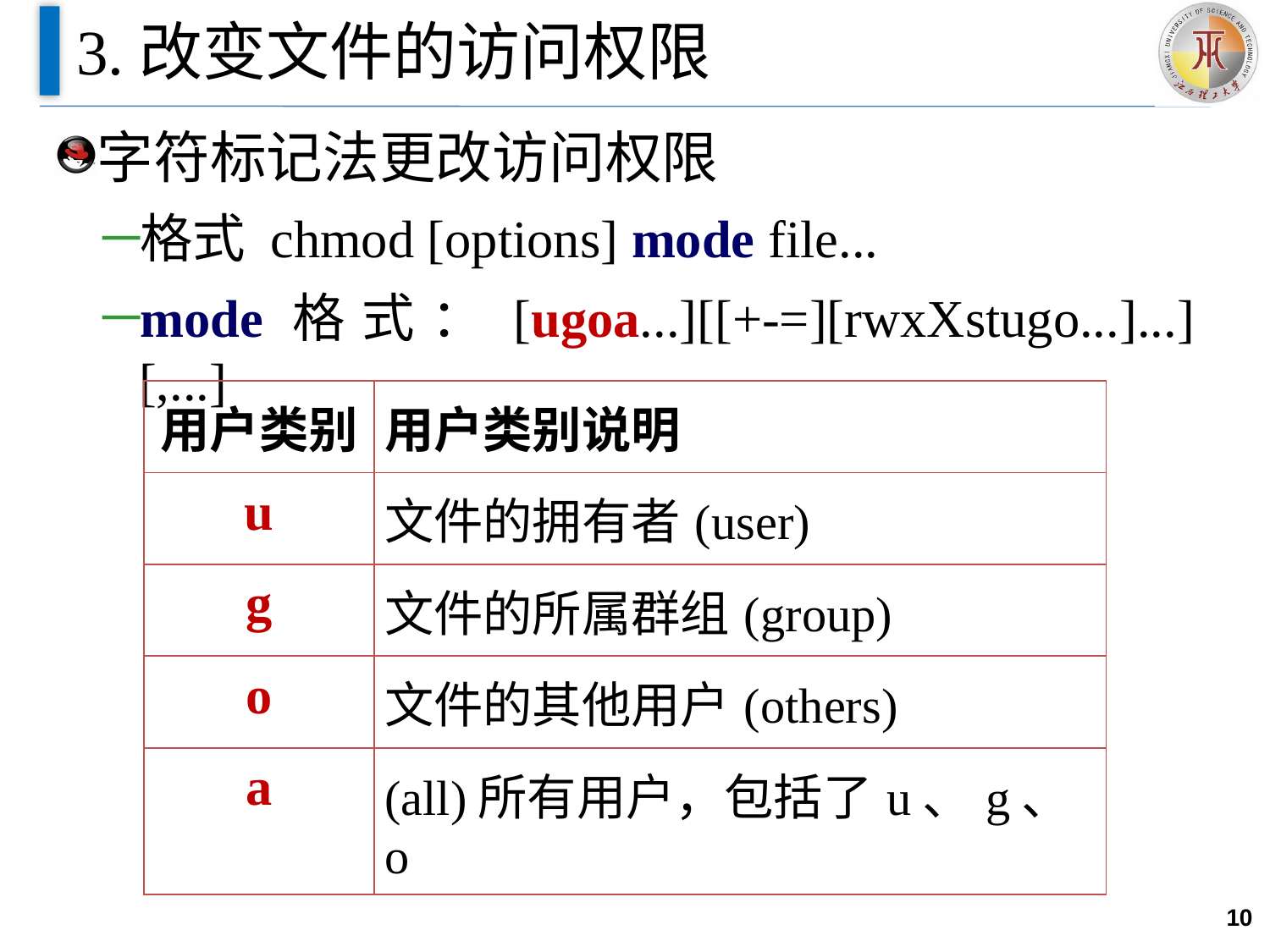

# 3.改变文件的访问权限
字符标记法更改访问权限
格式 chmod [options] mode file...
mode格式：[ugoa...][[+-=][rwxXstugo...]...][,...]

| 用户类别 | 用户类别说明 |
| --- | --- |
| u | 文件的拥有者(user) |
| g | 文件的所属群组(group) |
| o | 文件的其他用户(others) |
| a | (all)所有用户，包括了u、g、o |
10